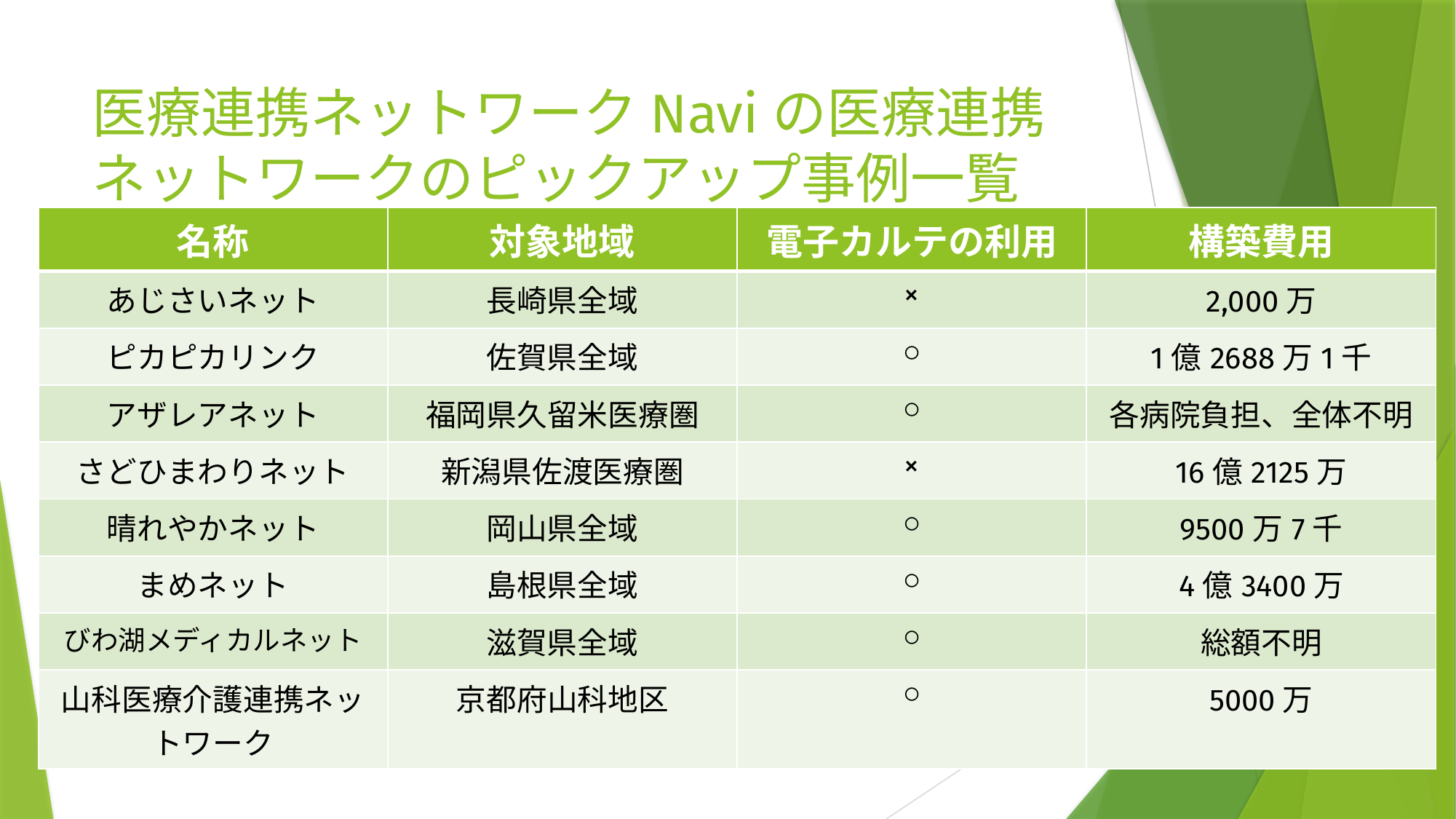

# 医療連携ネットワークNaviの医療連携ネットワークのピックアップ事例一覧
| 名称 | 対象地域 | 電子カルテの利用 | 構築費用 |
| --- | --- | --- | --- |
| あじさいネット | 長崎県全域 | × | 2,000万 |
| ピカピカリンク | 佐賀県全域 | ○ | 1億2688万1千 |
| アザレアネット | 福岡県久留米医療圏 | ○ | 各病院負担、全体不明 |
| さどひまわりネット | 新潟県佐渡医療圏 | × | 16億2125万 |
| 晴れやかネット | 岡山県全域 | ○ | 9500万7千 |
| まめネット | 島根県全域 | ○ | 4億3400万 |
| びわ湖メディカルネット | 滋賀県全域 | ○ | 総額不明 |
| 山科医療介護連携ネットワーク | 京都府山科地区 | ○ | 5000万 |